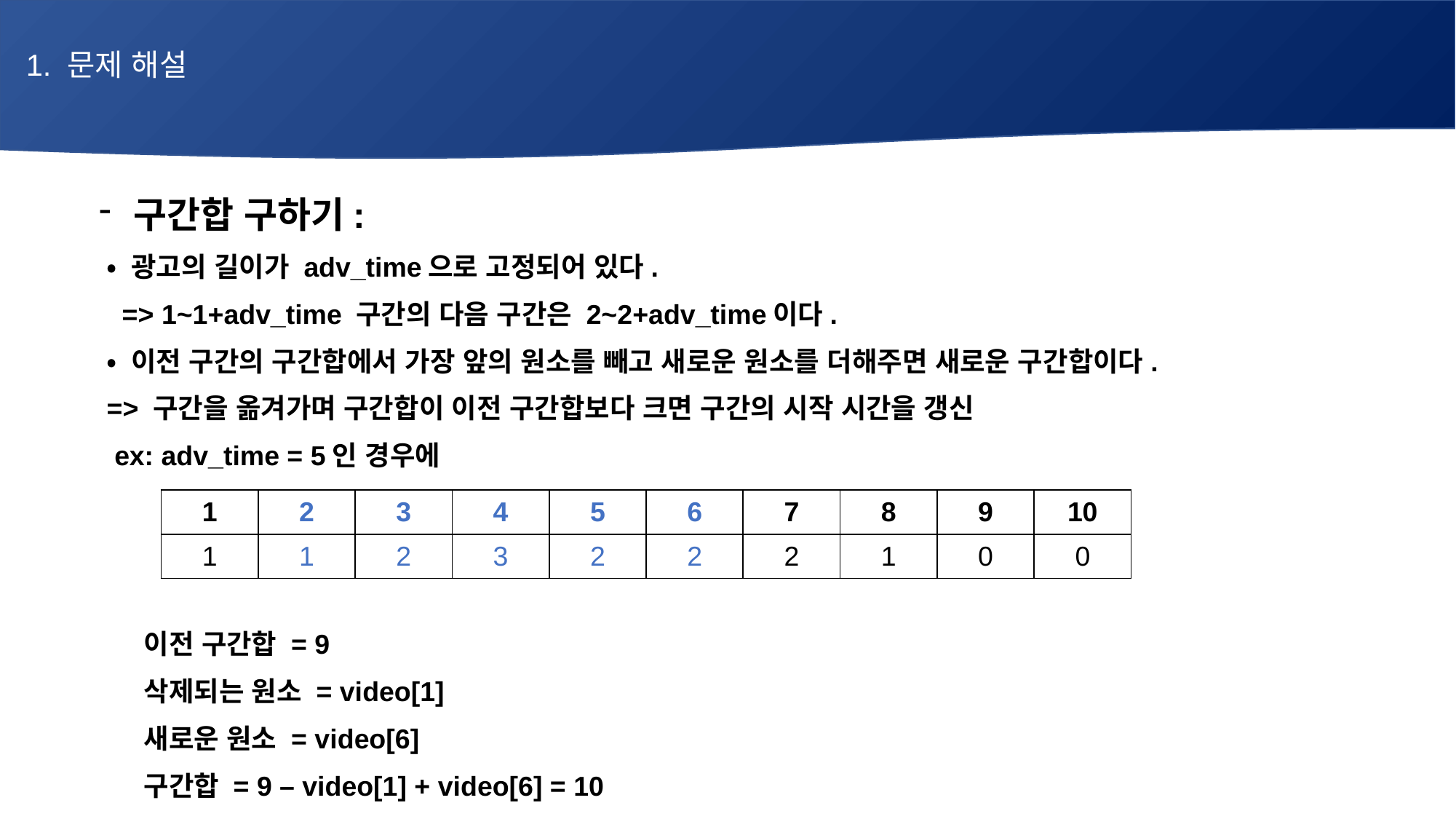

1. 문제 해설
구간합 구하기:
 • 광고의 길이가 adv_time으로 고정되어 있다.
   => 1~1+adv_time 구간의 다음 구간은 2~2+adv_time이다.
 • 이전 구간의 구간합에서 가장 앞의 원소를 빼고 새로운 원소를 더해주면 새로운 구간합이다.
 => 구간을 옮겨가며 구간합이 이전 구간합보다 크면 구간의 시작 시간을 갱신
  ex: adv_time = 5인 경우에

     이전 구간합 = 9
     삭제되는 원소 = video[1]
     새로운 원소 = video[6]
     구간합 = 9 – video[1] + video[6] = 10
| 1 | 2 | 3 | 4 | 5 | 6 | 7 | 8 | 9 | 10 |
| --- | --- | --- | --- | --- | --- | --- | --- | --- | --- |
| 1 | 1 | 2 | 3 | 2 | 2 | 2 | 1 | 0 | 0 |